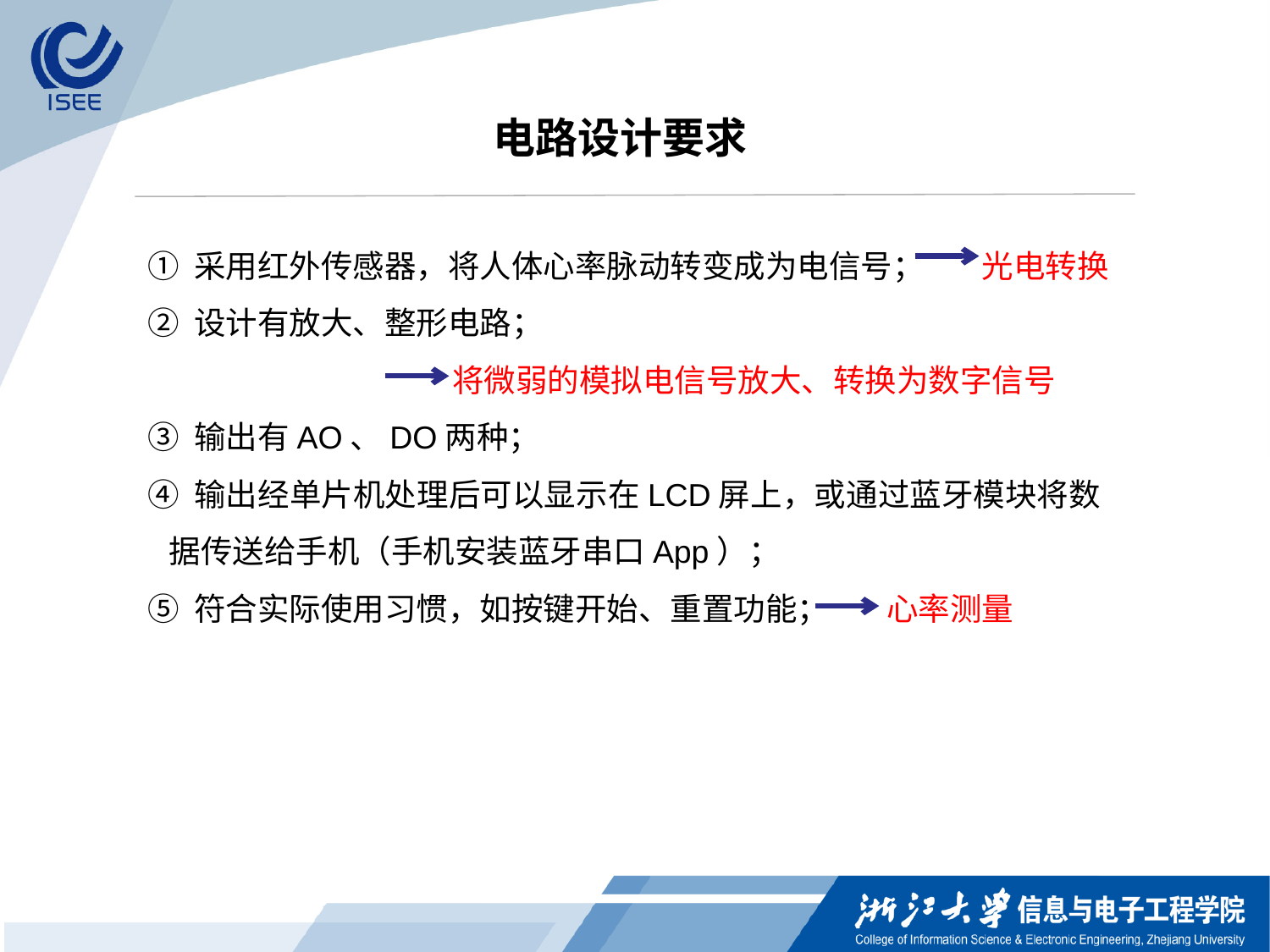

电路设计要求
① 采用红外传感器，将人体心率脉动转变成为电信号；        光电转换
② 设计有放大、整形电路；
		      将微弱的模拟电信号放大、转换为数字信号
③ 输出有AO、DO两种；
④ 输出经单片机处理后可以显示在LCD屏上，或通过蓝牙模块将数       据传送给手机（手机安装蓝牙串口App）；
⑤ 符合实际使用习惯，如按键开始、重置功能；        心率测量